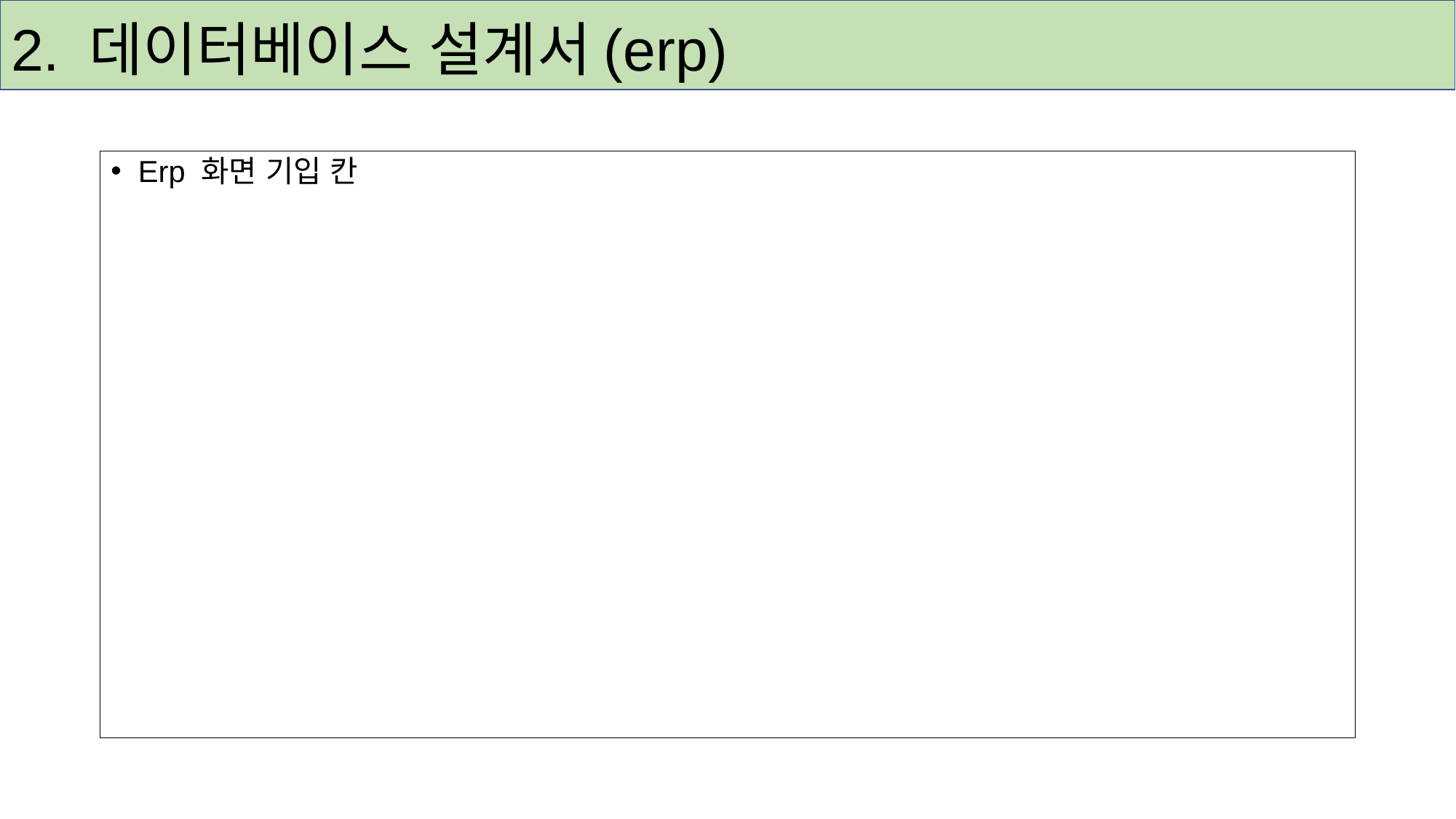

# 2. 데이터베이스 설계서(erp)
Erp 화면 기입 칸